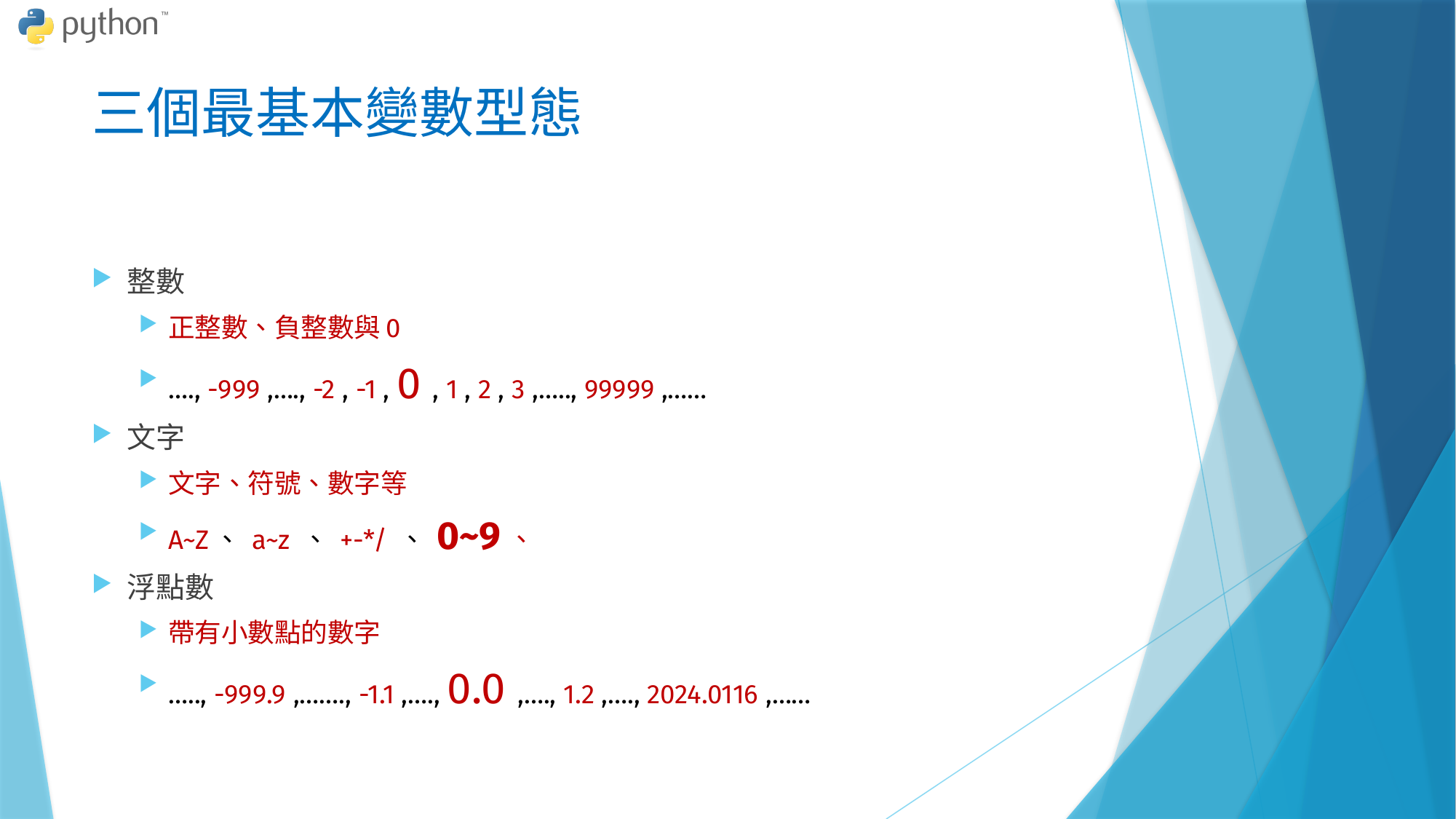

# 三個最基本變數型態
整數
正整數、負整數與0
…., -999 ,…., -2 , -1 , 0 , 1 , 2 , 3 ,….., 99999 ,……
文字
文字、符號、數字等
A~Z、 a~z 、 +-*/ 、 0~9、
浮點數
帶有小數點的數字
….., -999.9 ,……., -1.1 ,…., 0.0 ,…., 1.2 ,…., 2024.0116 ,……